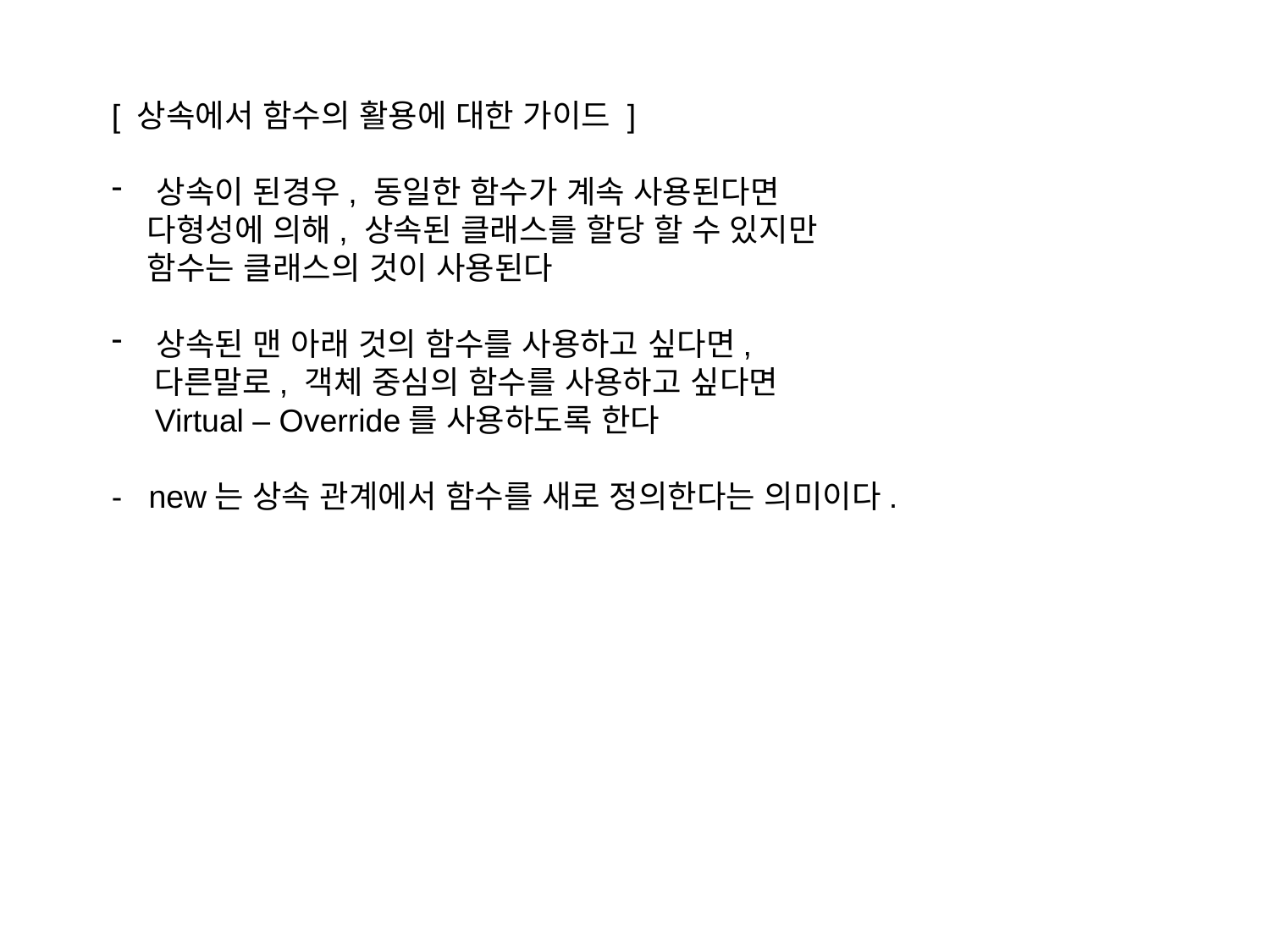

[ 상속에서 함수의 활용에 대한 가이드 ]

   상속이 된경우, 동일한 함수가 계속 사용된다면
    다형성에 의해, 상속된 클래스를 할당 할 수 있지만
    함수는 클래스의 것이 사용된다

   상속된 맨 아래 것의 함수를 사용하고 싶다면,
    다른말로, 객체 중심의 함수를 사용하고 싶다면
    Virtual – Override를 사용하도록 한다

-   new는 상속 관계에서 함수를 새로 정의한다는 의미이다.